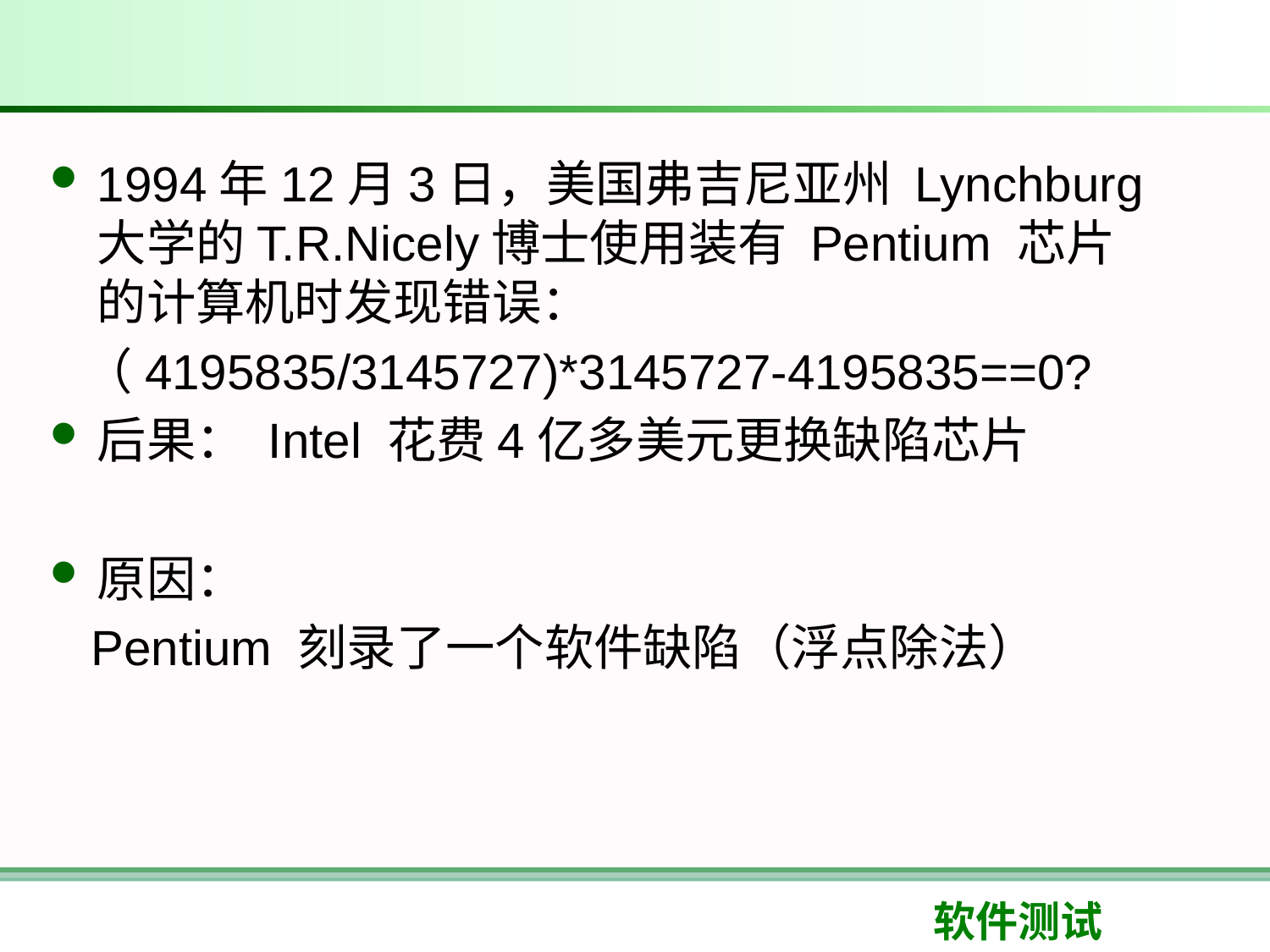

1994年12月3日，美国弗吉尼亚州 Lynchburg 大学的T.R.Nicely博士使用装有 Pentium 芯片的计算机时发现错误：
  （4195835/3145727)*3145727-4195835==0?
后果： Intel 花费4亿多美元更换缺陷芯片

原因：
   Pentium 刻录了一个软件缺陷（浮点除法）